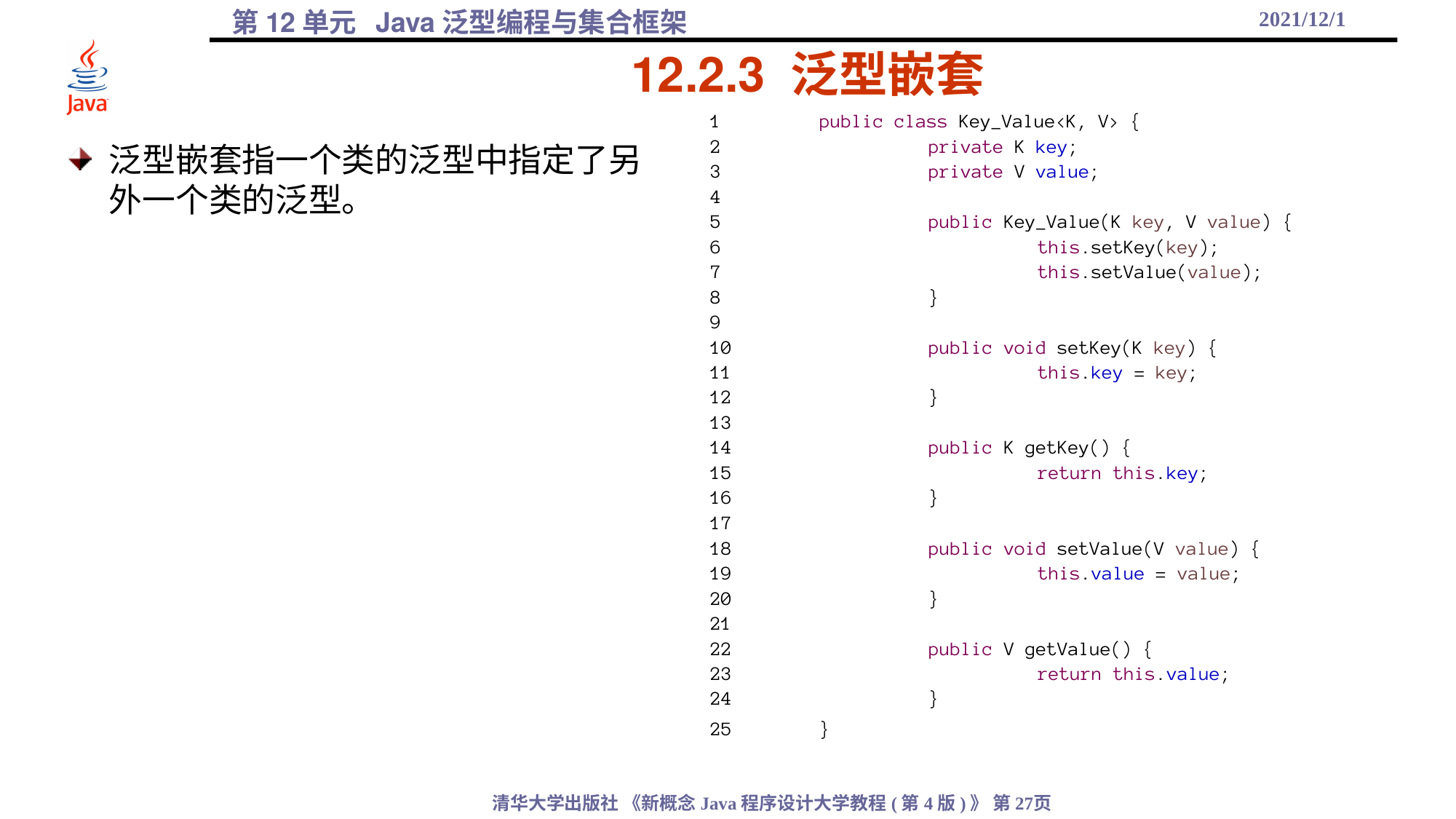

2021/12/1
# 12.2.3 泛型嵌套
1	public class Key_Value<K, V> {
2		private K key;
3		private V value;
4
5		public Key_Value(K key, V value) {
6			this.setKey(key);
7			this.setValue(value);
8		}
9
10		public void setKey(K key) {
11			this.key = key;
12		}
13
14		public K getKey() {
15			return this.key;
16		}
17
18		public void setValue(V value) {
19			this.value = value;
20		}
21
22		public V getValue() {
23			return this.value;
24		}
25	}
泛型嵌套指一个类的泛型中指定了另外一个类的泛型。